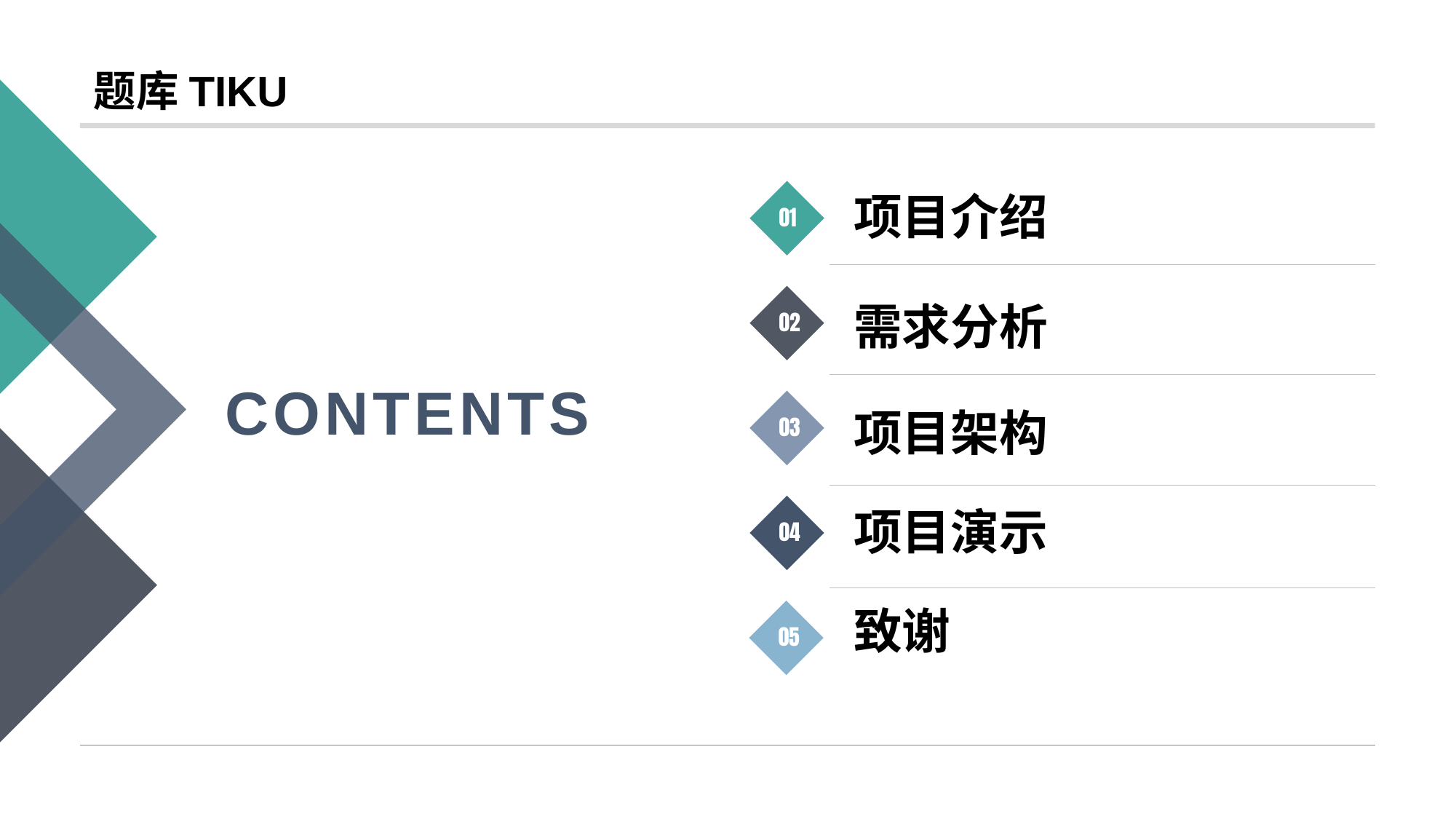

# 题库TIKU

01
项目介绍
02
需求分析

CONTENTS
03
项目架构

04
项目演示
05
致谢
2